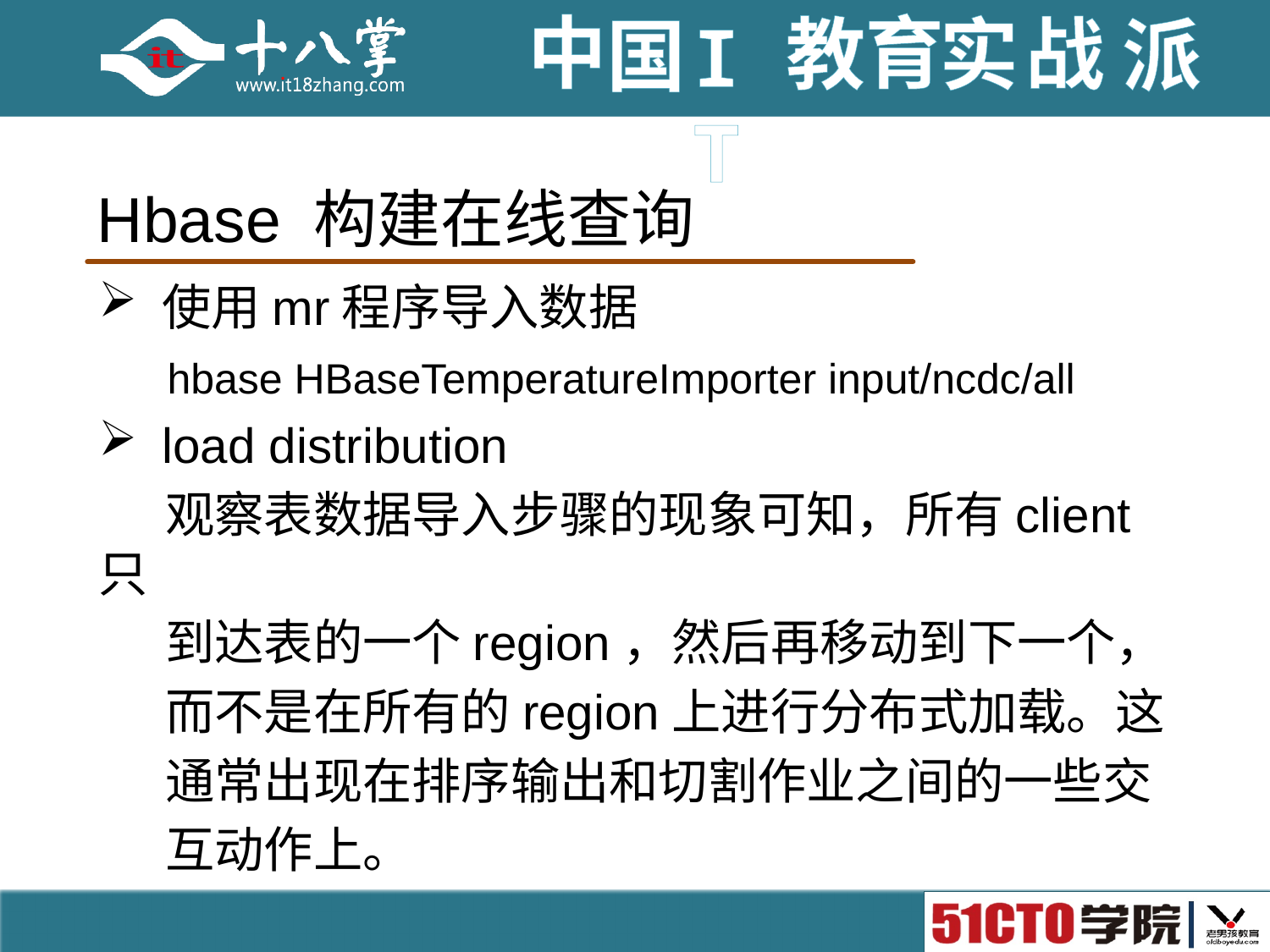

# Hbase 构建在线查询
使用mr程序导入数据
     hbase HBaseTemperatureImporter input/ncdc/all
load distribution
     观察表数据导入步骤的现象可知，所有client只
     到达表的一个region，然后再移动到下一个，
     而不是在所有的region上进行分布式加载。这
     通常出现在排序输出和切割作业之间的一些交
     互动作上。